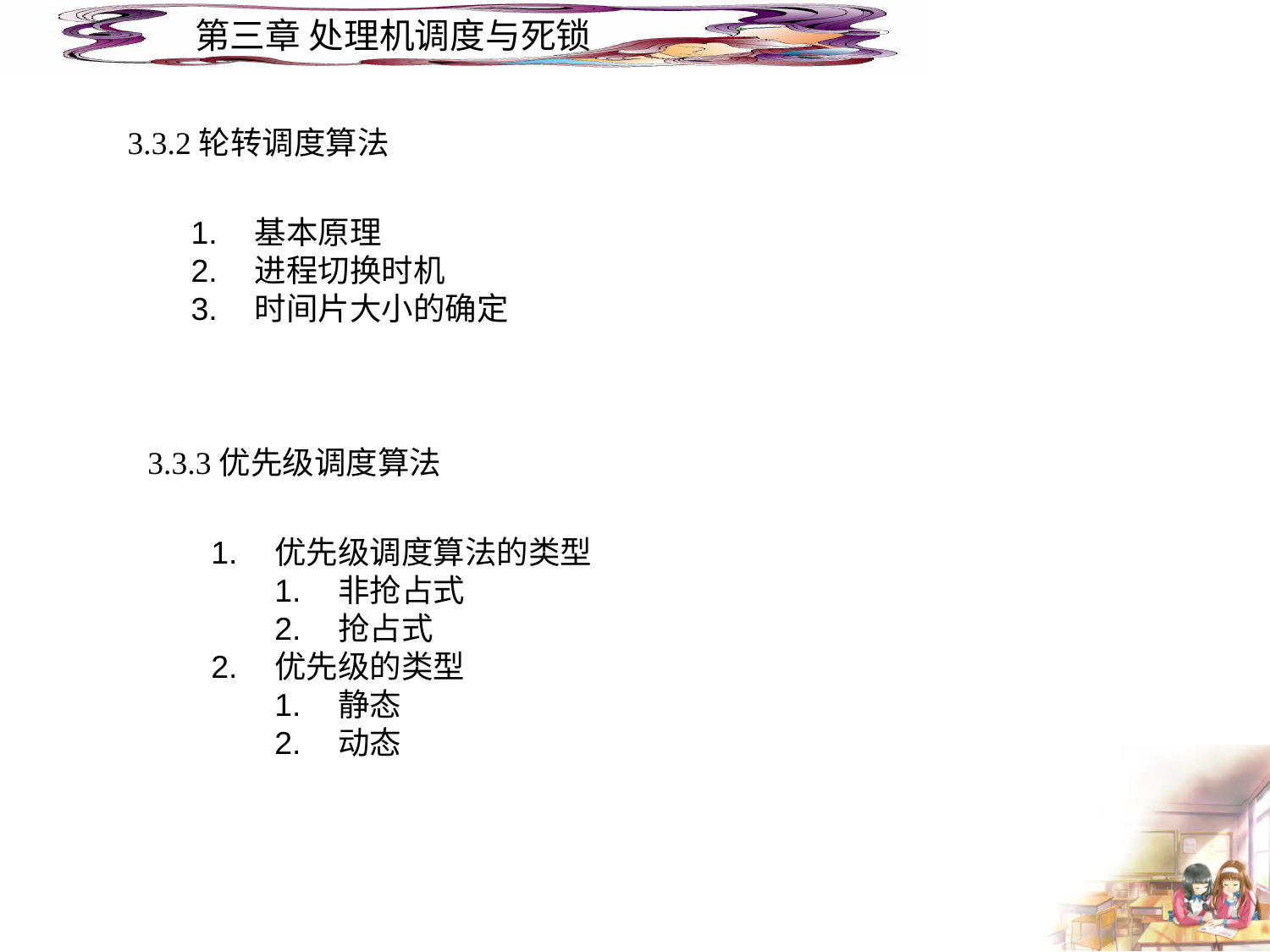

3.3.2轮转调度算法
基本原理
进程切换时机
时间片大小的确定
3.3.3优先级调度算法
优先级调度算法的类型
非抢占式
抢占式
优先级的类型
静态
动态